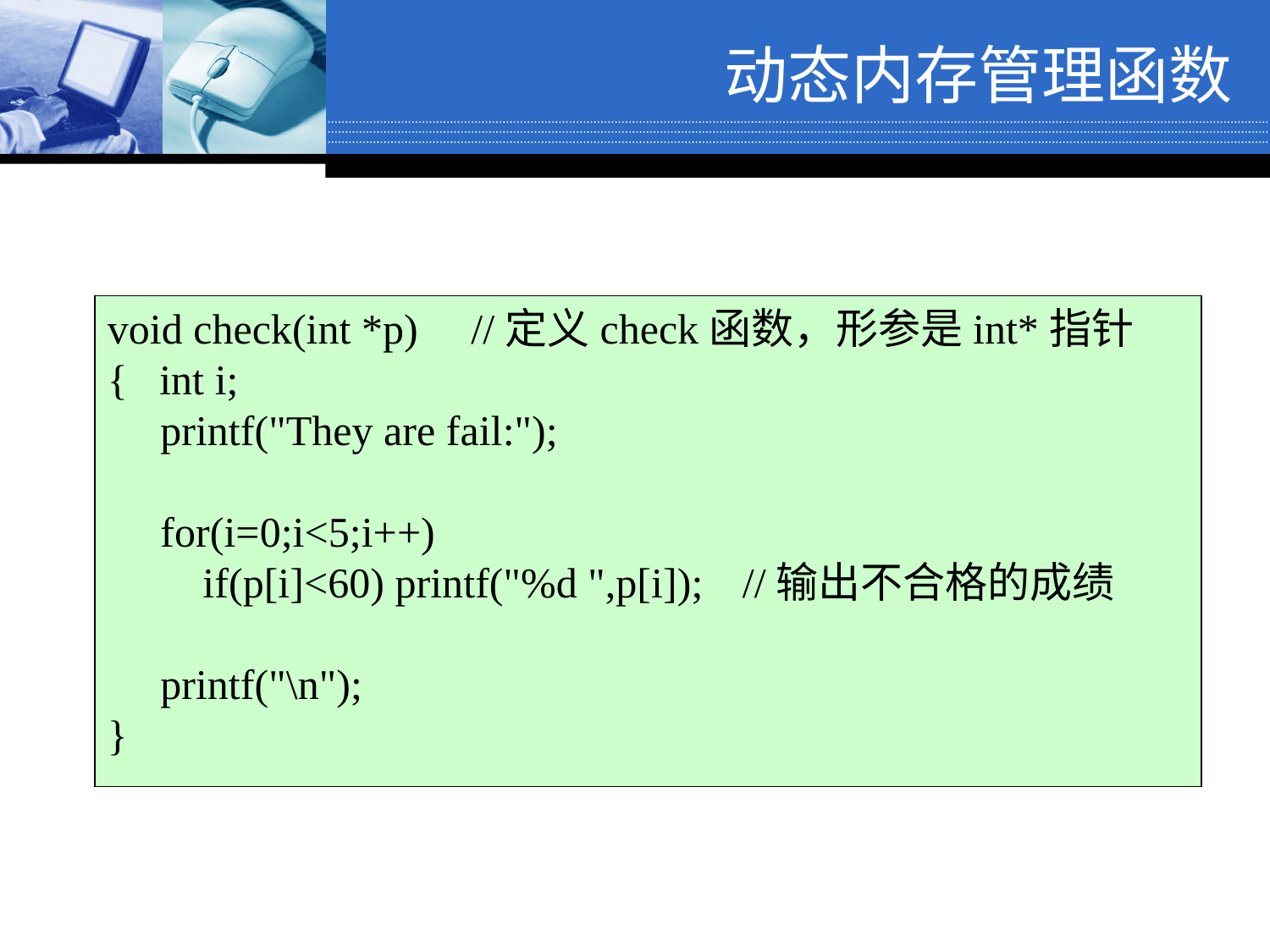

# 动态内存管理函数
void check(int *p)     //定义check函数，形参是int*指针
{   int i;
     printf("They are fail:");

     for(i=0;i<5;i++)
         if(p[i]<60) printf("%d ",p[i]); 	//输出不合格的成绩

     printf("\n");
}